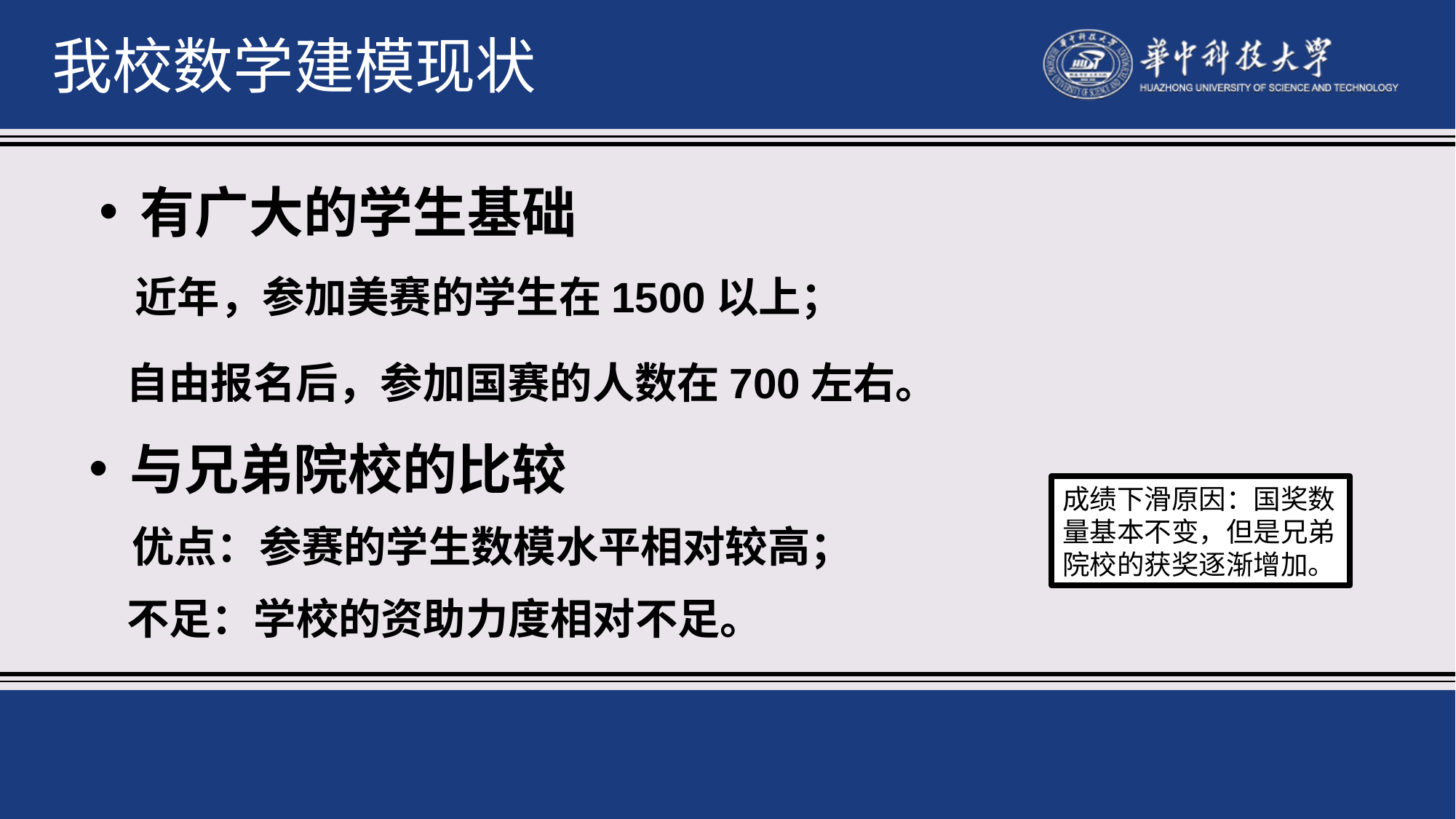

我校数学建模现状
有广大的学生基础
 近年，参加美赛的学生在1500以上；
 自由报名后，参加国赛的人数在700左右。
与兄弟院校的比较
成绩下滑原因：国奖数量基本不变，但是兄弟院校的获奖逐渐增加。
优点：参赛的学生数模水平相对较高；
不足：学校的资助力度相对不足。